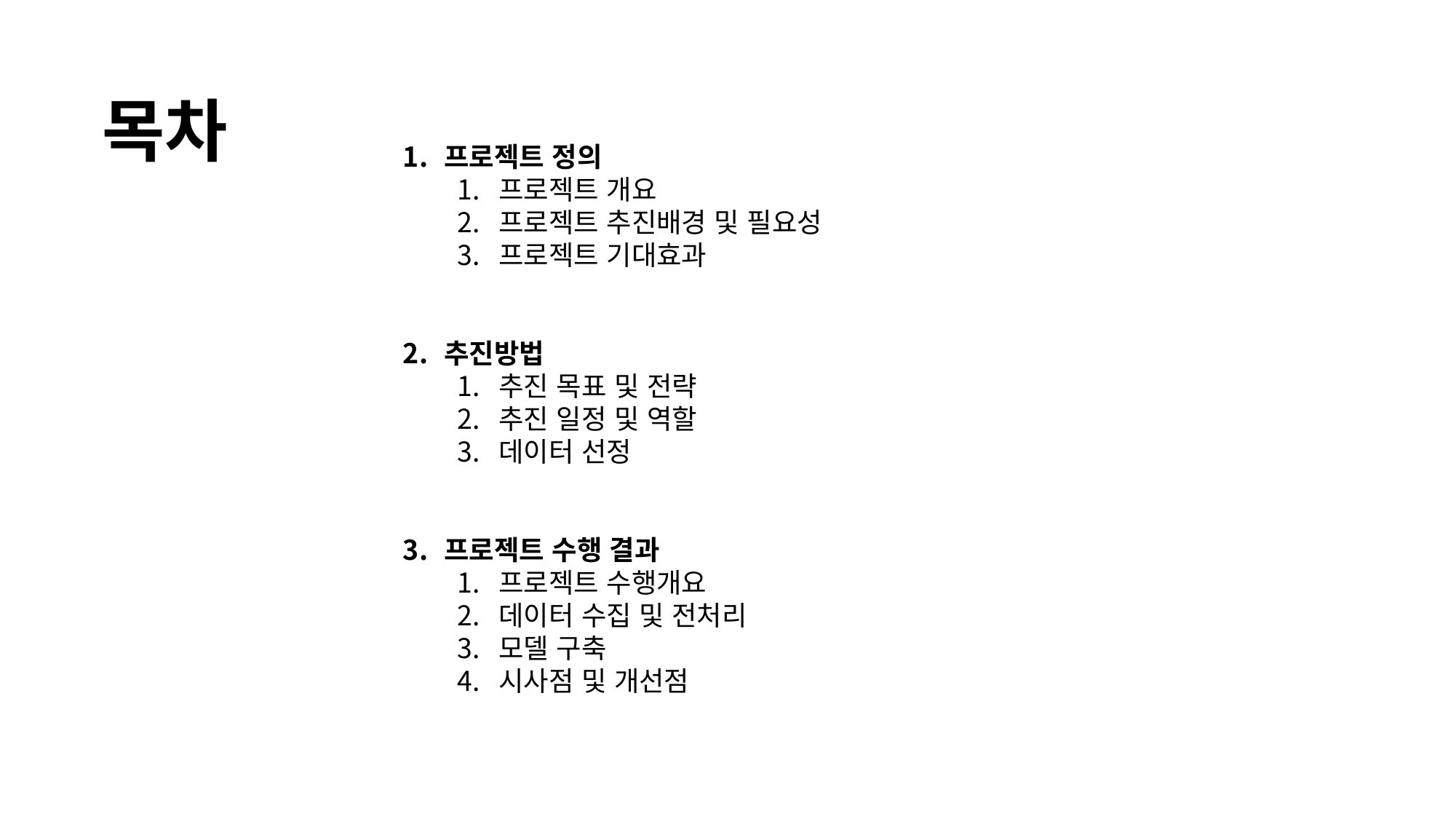

목차
프로젝트 정의
프로젝트 개요
프로젝트 추진배경 및 필요성
프로젝트 기대효과

추진방법
추진 목표 및 전략
추진 일정 및 역할
데이터 선정

프로젝트 수행 결과
프로젝트 수행개요
데이터 수집 및 전처리
모델 구축
시사점 및 개선점